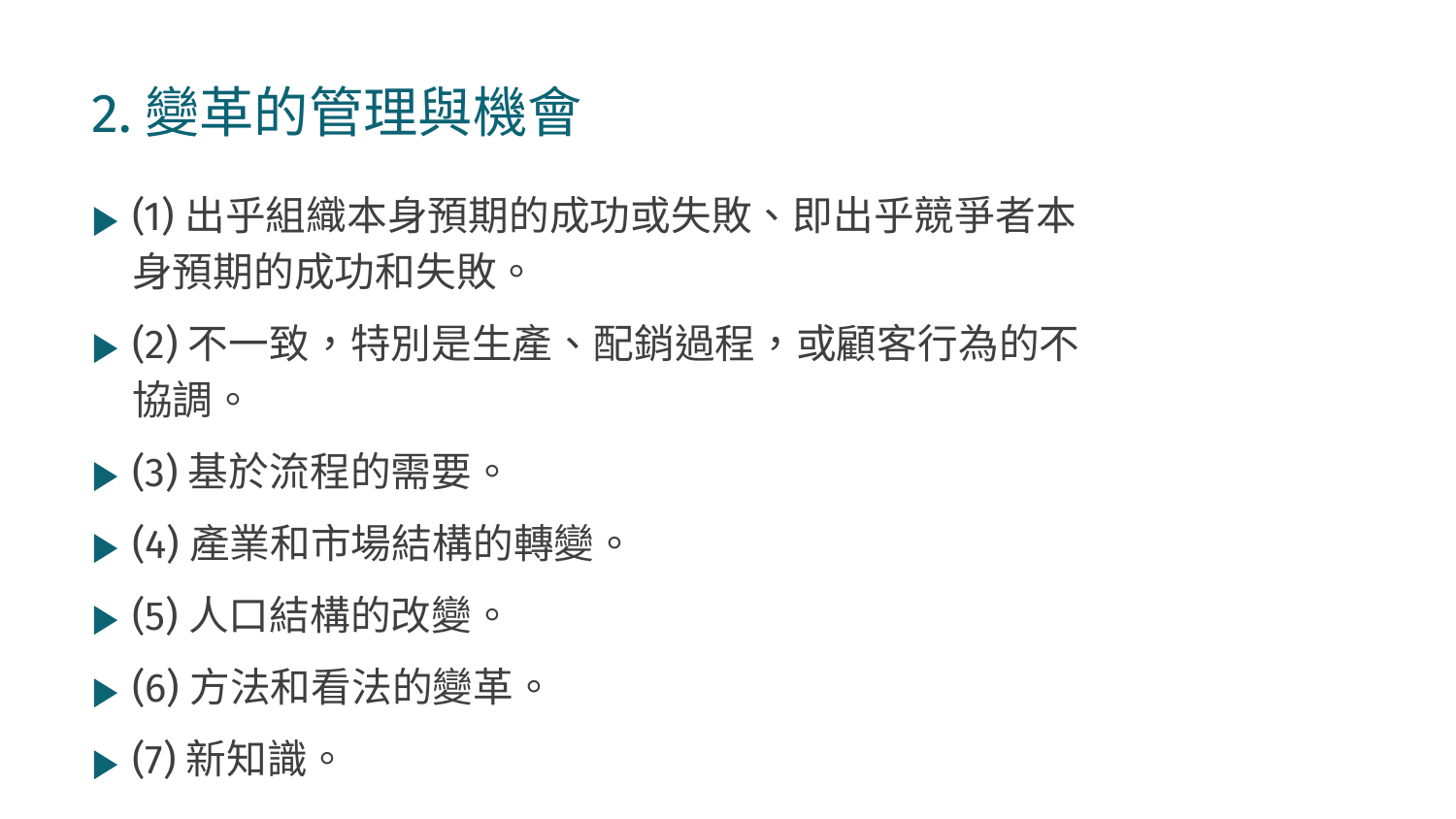

# 2.變革的管理與機會
(1)出乎組織本身預期的成功或失敗、即出乎競爭者本身預期的成功和失敗。
(2)不一致，特別是生產、配銷過程，或顧客行為的不協調。
(3)基於流程的需要。
(4)產業和市場結構的轉變。
(5)人口結構的改變。
(6)方法和看法的變革。
(7)新知識。